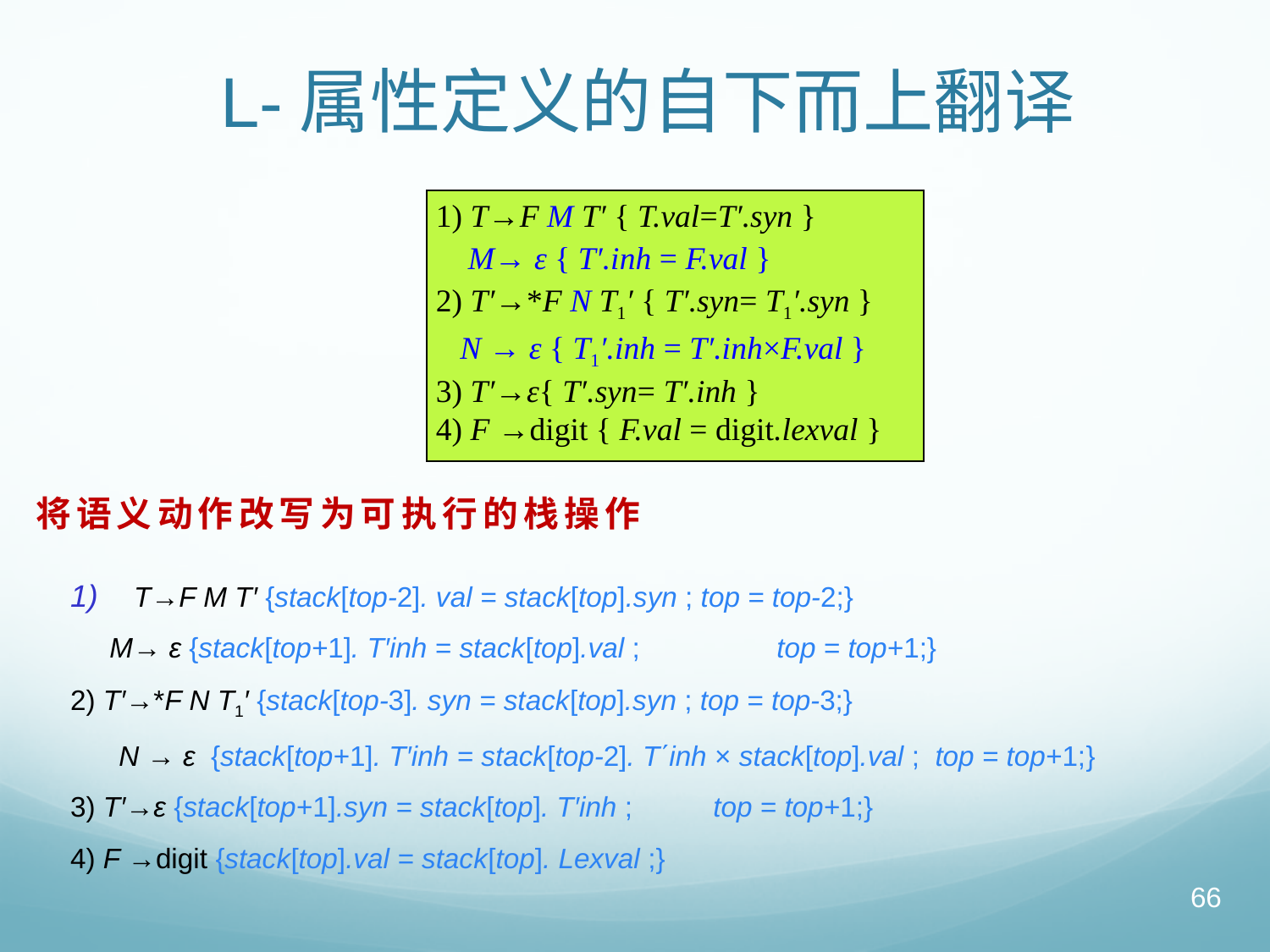

# L-属性定义的自下而上翻译
1) T→F M T′ { T.val=T′.syn }
    M→ ε { T′.inh = F.val }
2) T′→*F N T1′ { T′.syn= T1′.syn }
   N → ε { T1′.inh = T′.inh×F.val }
3) T′→ε{ T′.syn= T′.inh }
4) F →digit { F.val = digit.lexval }
将语义动作改写为可执行的栈操作
T→F M T′ {stack[top-2]. val = stack[top].syn ; top = top-2;}
     M→ ε {stack[top+1]. T′inh = stack[top].val ; 	 top = top+1;}
2) T′→*F N T1′ {stack[top-3]. syn = stack[top].syn ; top = top-3;}
N → ε  {stack[top+1]. T′inh = stack[top-2]. T΄inh × stack[top].val ;  top = top+1;}
3) T′→ε {stack[top+1].syn = stack[top]. T′inh ; 	 top = top+1;}
4) F →digit {stack[top].val = stack[top]. Lexval ;}
66